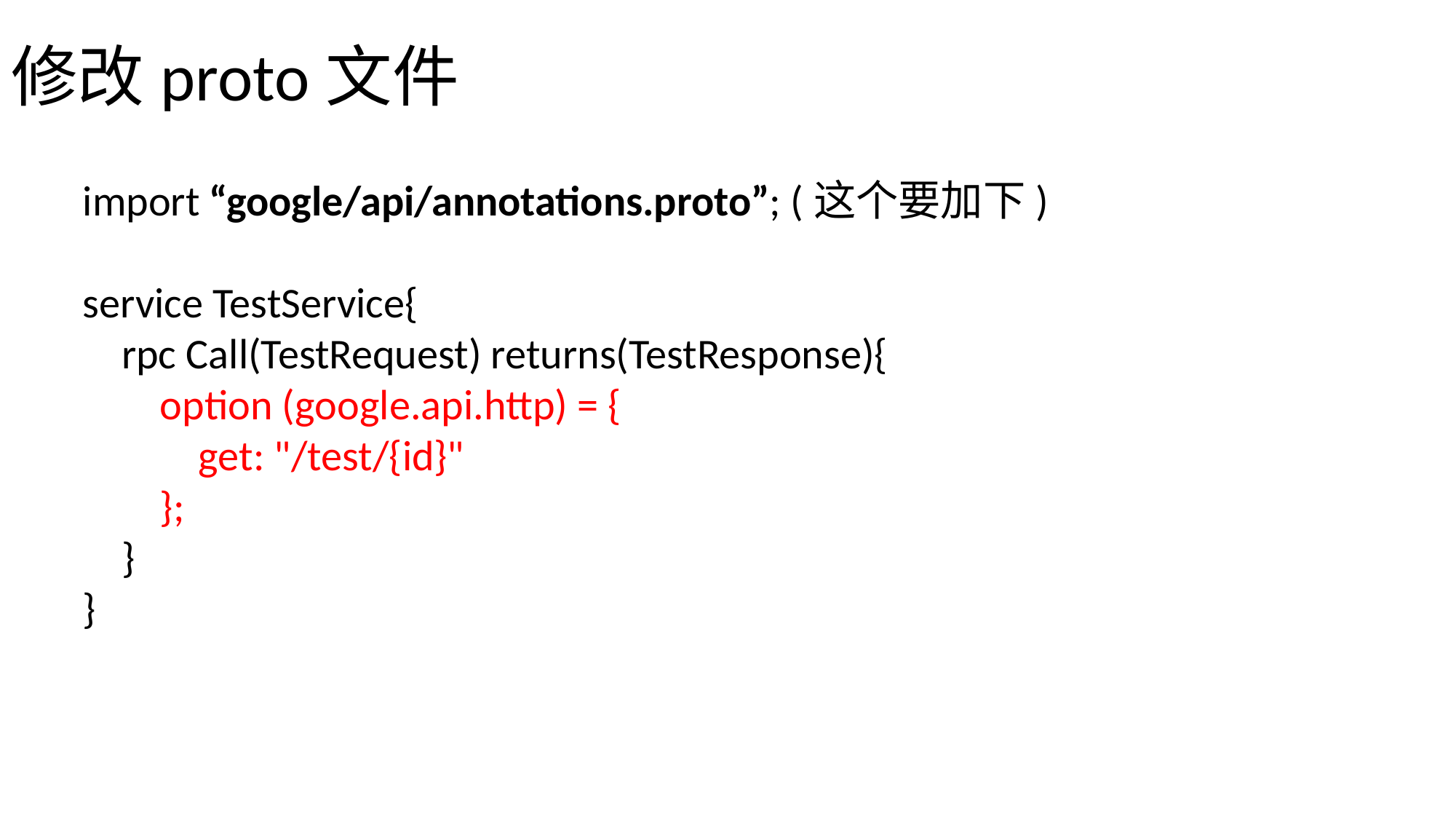

# 修改proto文件
import “google/api/annotations.proto”; (这个要加下)

service TestService{
    rpc Call(TestRequest) returns(TestResponse){
        option (google.api.http) = {
            get: "/test/{id}"
        };
    }
}